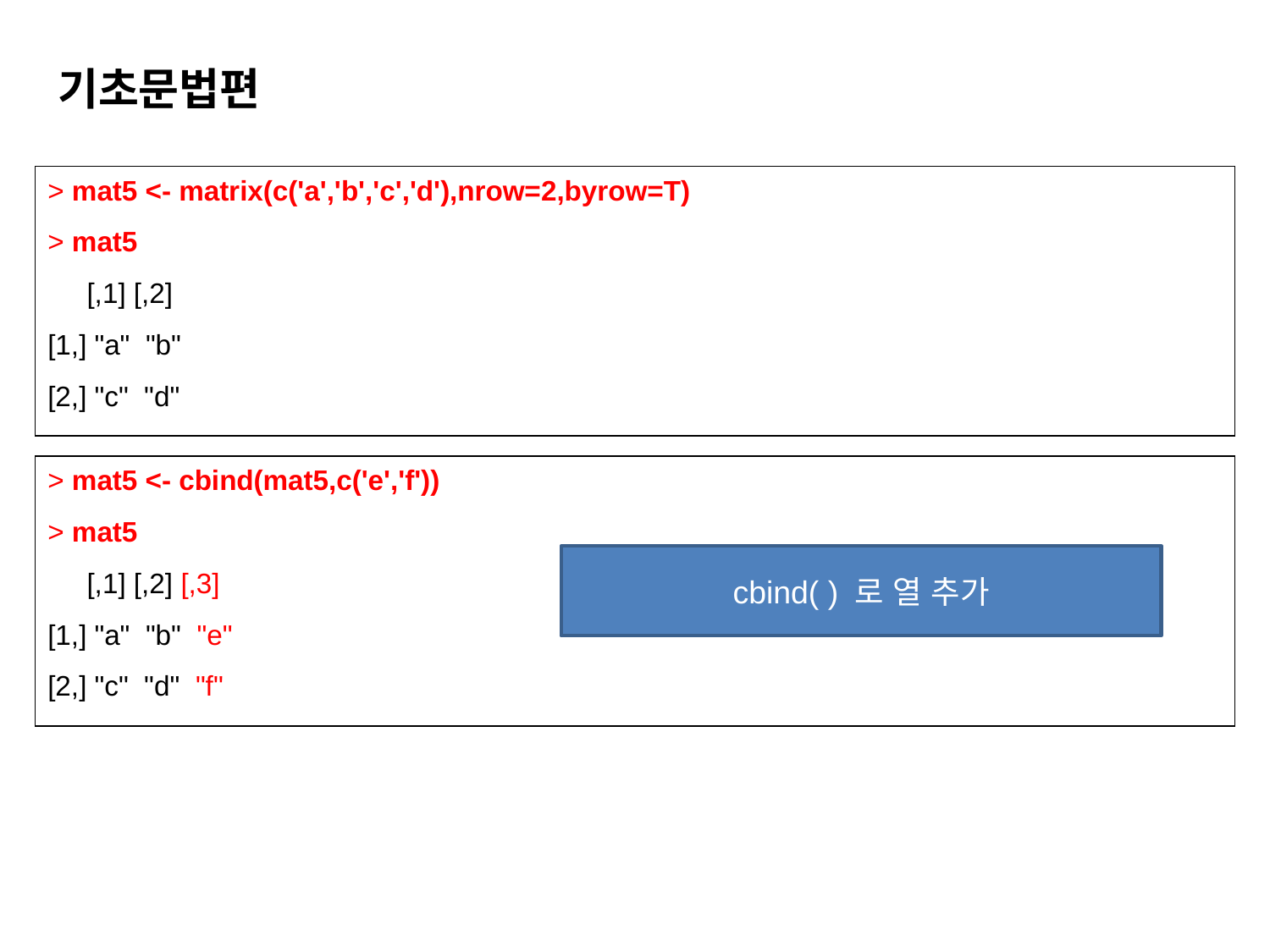

기초문법편
> mat5 <- matrix(c('a','b','c','d'),nrow=2,byrow=T)
> mat5
     [,1] [,2]
[1,] "a"  "b"
[2,] "c"  "d"

> mat5 <- cbind(mat5,c('e','f'))
> mat5
     [,1] [,2] [,3]
[1,] "a"  "b"  "e"
[2,] "c"  "d"  "f"

cbind( ) 로 열 추가